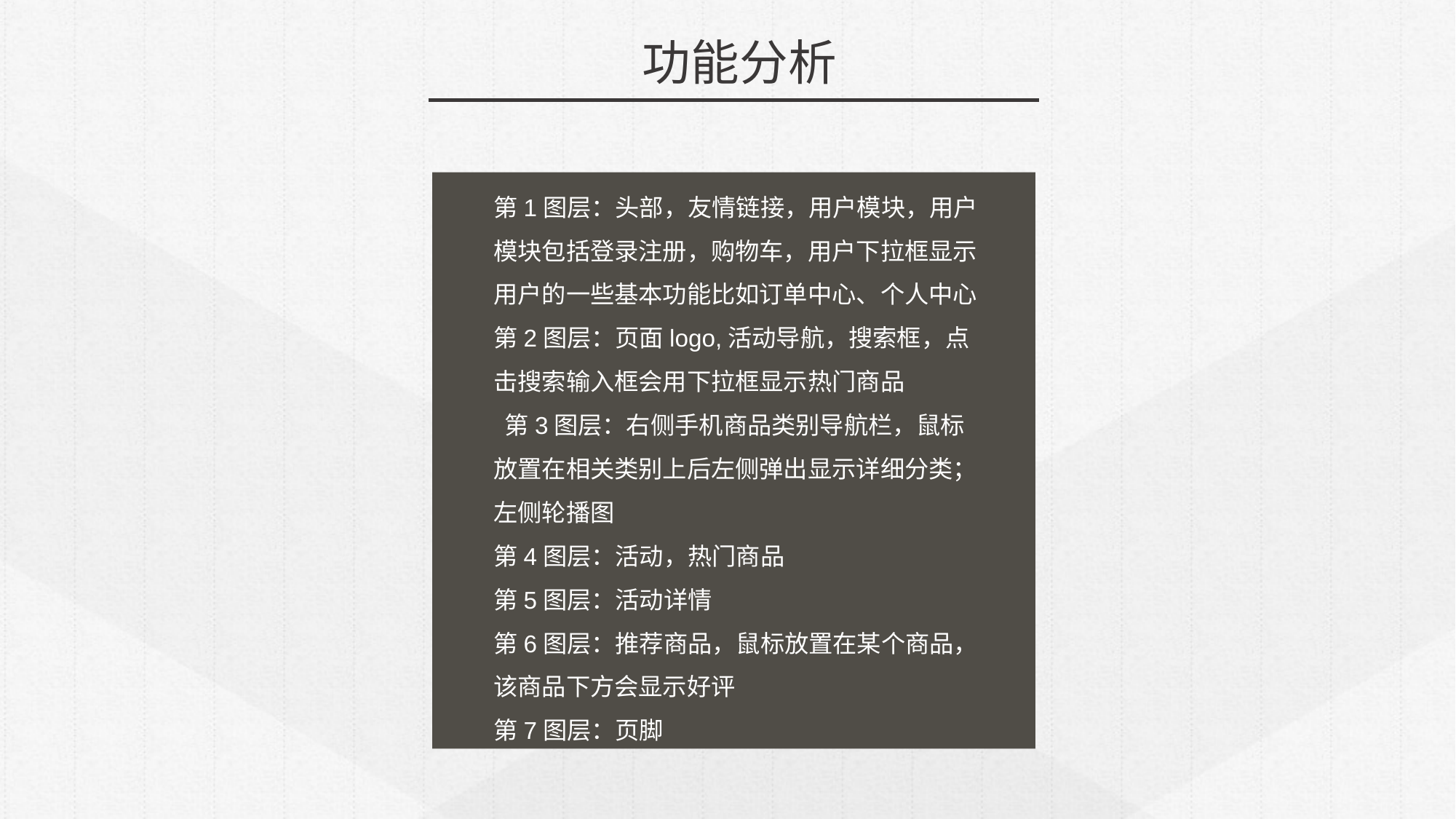

功能分析

第1图层：头部，友情链接，用户模块，用户模块包括登录注册，购物车，用户下拉框显示用户的一些基本功能比如订单中心、个人中心
第2图层：页面logo,活动导航，搜索框，点击搜索输入框会用下拉框显示热门商品
 第3图层：右侧手机商品类别导航栏，鼠标放置在相关类别上后左侧弹出显示详细分类；左侧轮播图
第4图层：活动，热门商品
第5图层：活动详情
第6图层：推荐商品，鼠标放置在某个商品，该商品下方会显示好评
第7图层：页脚